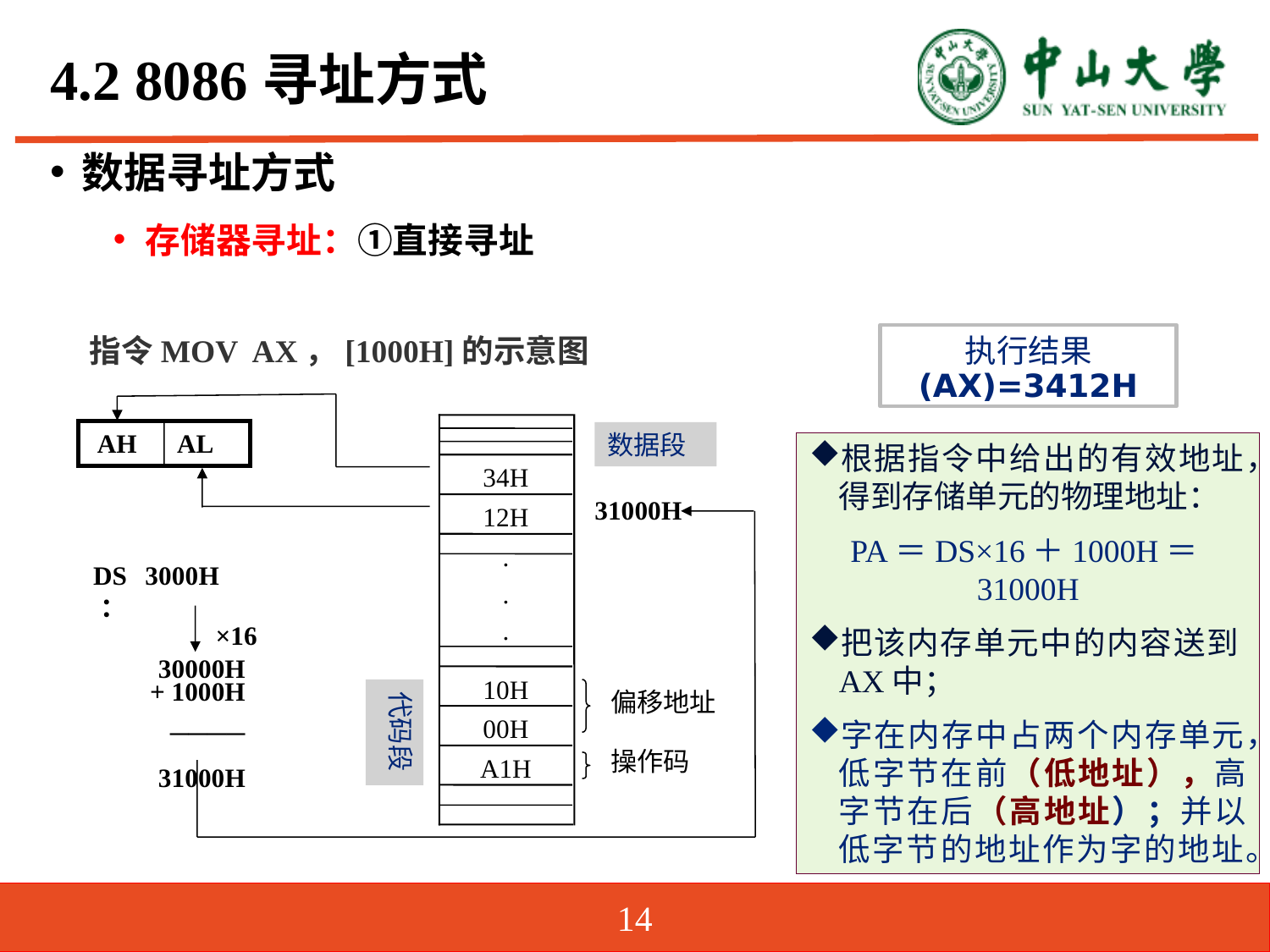

# 4.2 8086寻址方式
数据寻址方式
存储器寻址：①直接寻址

指令MOV  AX，[1000H]的示意图

数据段

34H

31000H
12H

.
.
.

10H

代码段

偏移地址
00H

操作码
A1H

执行结果
(AX)=3412H

AH
AL

根据指令中给出的有效地址，得到存储单元的物理地址：
PA＝DS×16＋1000H＝31000H
把该内存单元中的内容送到AX中；
字在内存中占两个内存单元，低字节在前（低地址），高字节在后（高地址）；并以低字节的地址作为字的地址。

DS：
3000H

×16
30000H
 + 1000H
────
31000H
14
14